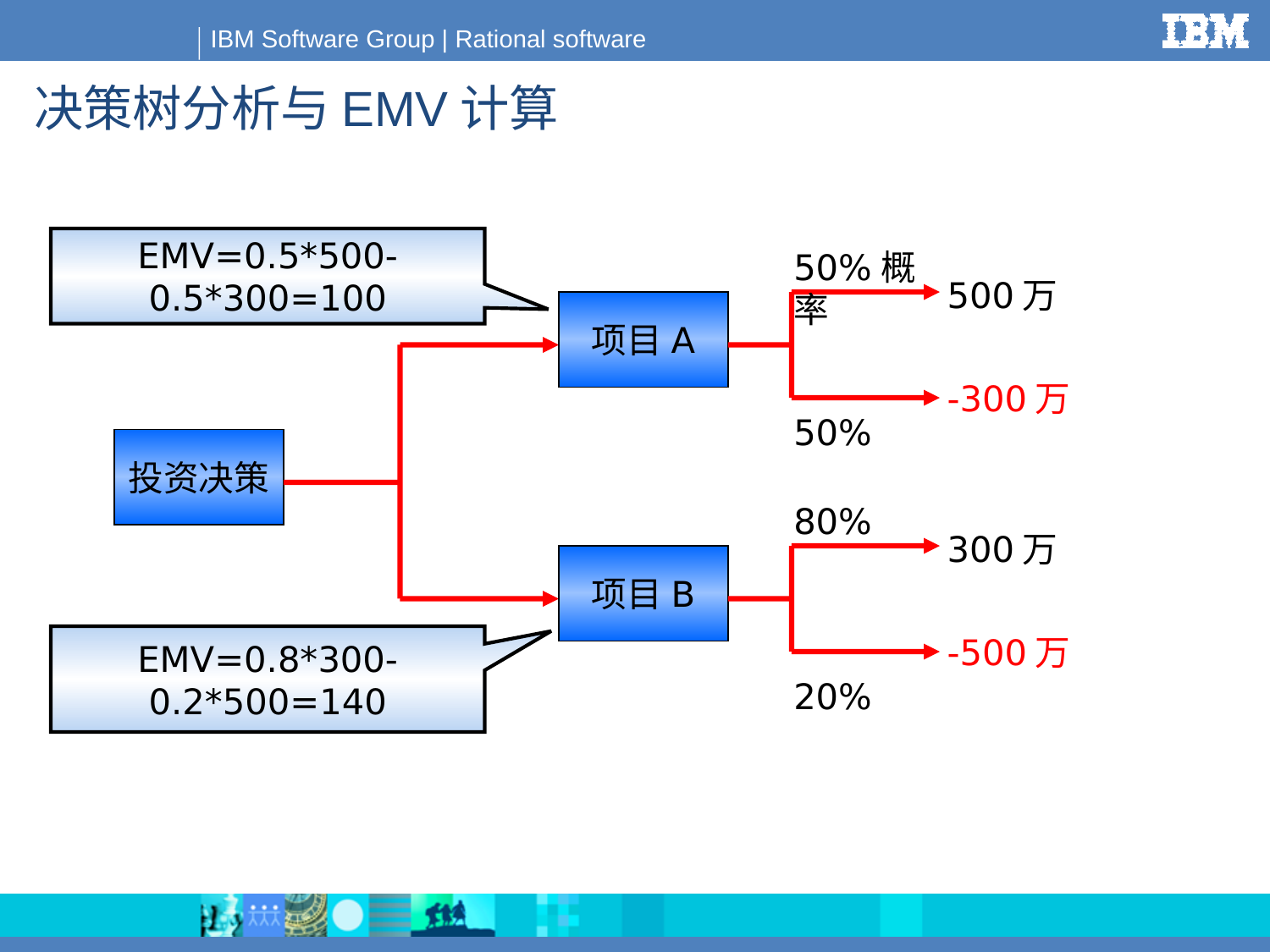

# 决策树分析与EMV计算
EMV=0.5*500-0.5*300=100
50%概率
500万
项目A

-300万

50%
投资决策

80%
300万
项目B

-500万
EMV=0.8*300-0.2*500=140

20%